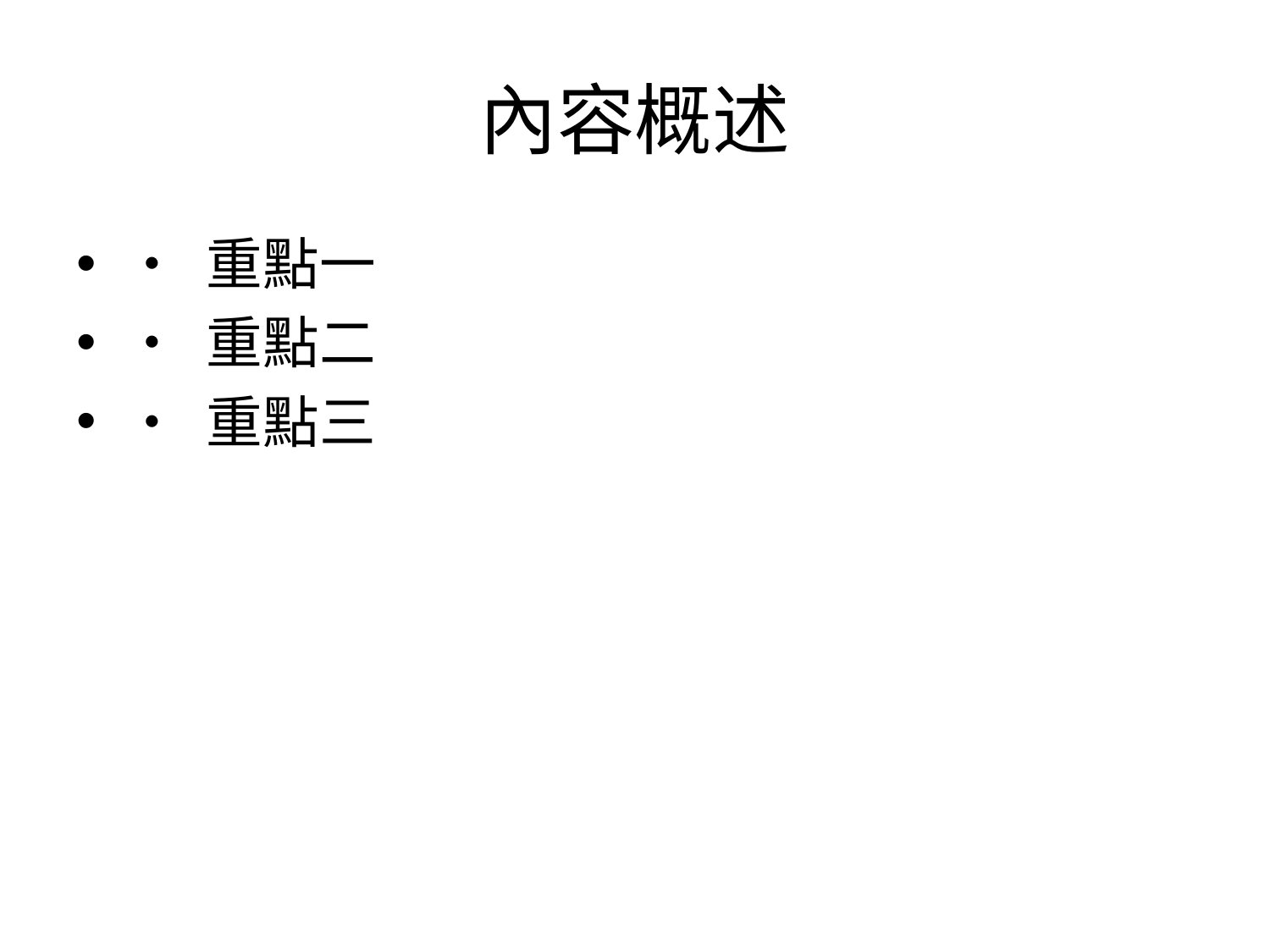

# 內容概述
• 重點一
• 重點二
• 重點三